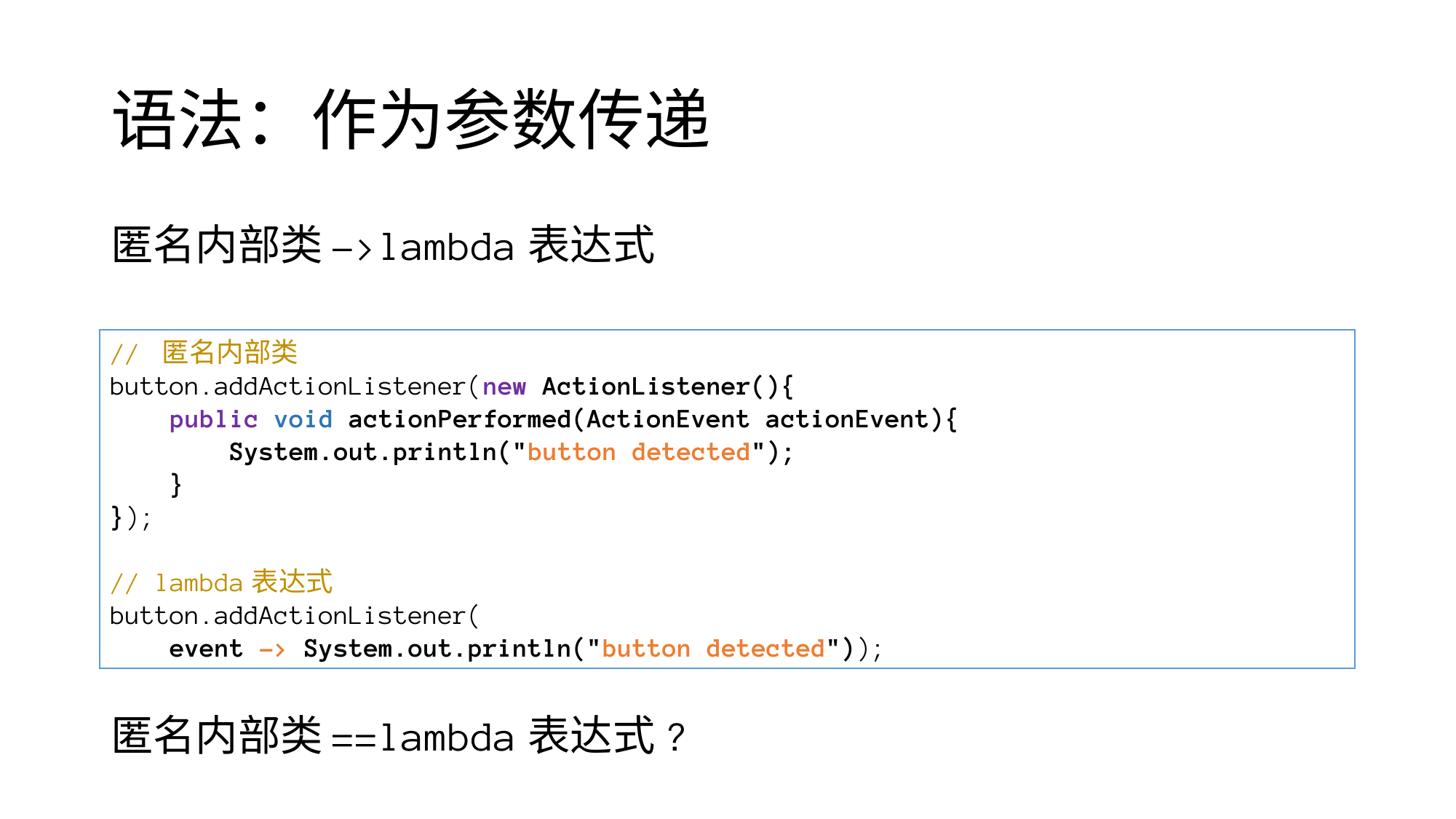

# 语法：作为参数传递
匿名内部类->lambda表达式
// 匿名内部类
button.addActionListener(new ActionListener(){
    public void actionPerformed(ActionEvent actionEvent){
        System.out.println("button detected");
    }
});

// lambda表达式
button.addActionListener(
    event -> System.out.println("button detected"));
匿名内部类==lambda表达式?